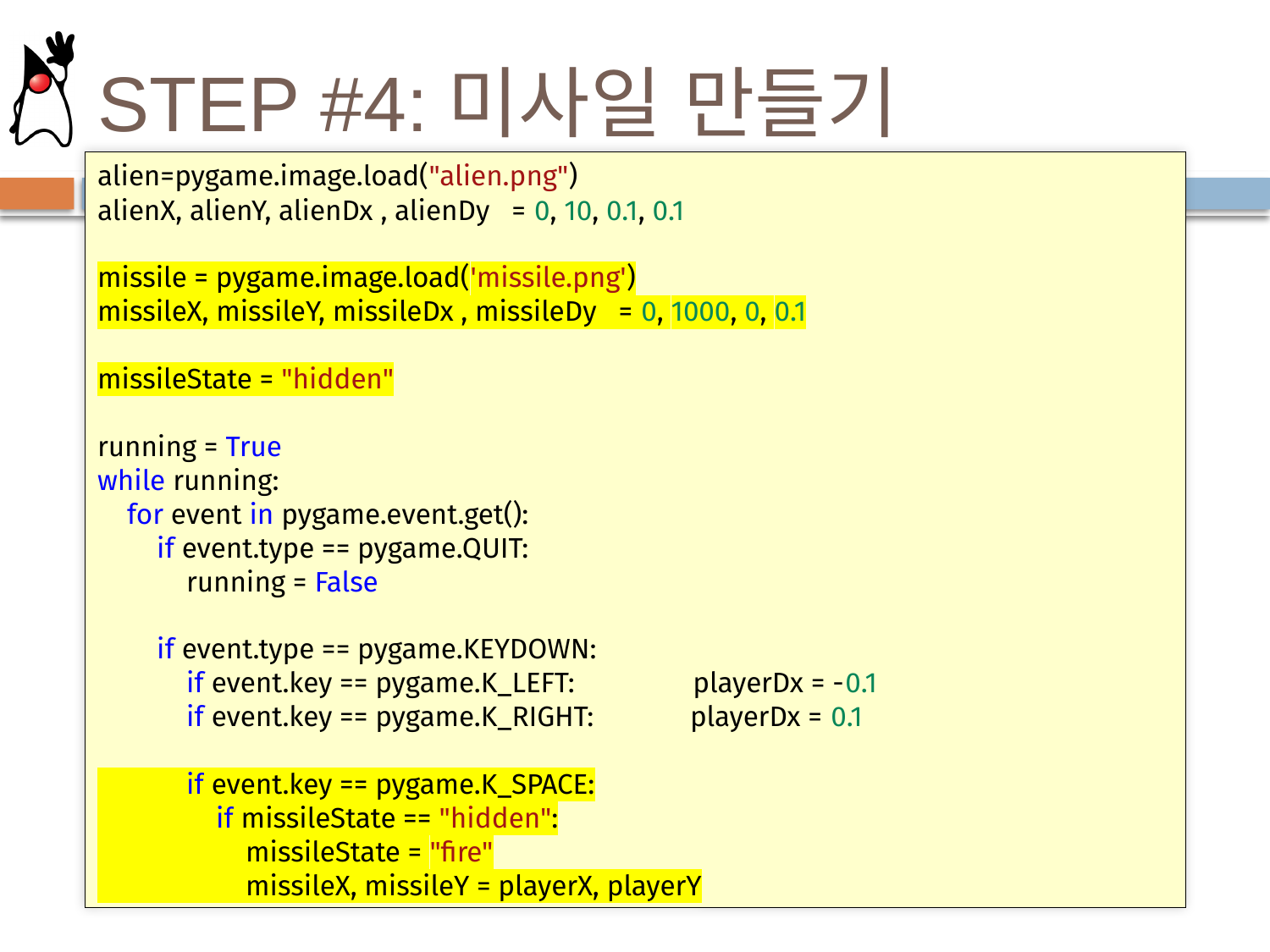

# STEP #4:미사일 만들기
alien=pygame.image.load("alien.png")
alienX, alienY, alienDx , alienDy   = 0, 10, 0.1, 0.1
missile = pygame.image.load('missile.png')
missileX, missileY, missileDx , missileDy   = 0, 1000, 0, 0.1
missileState = "hidden"
running = True
while running:
    for event in pygame.event.get():
        if event.type == pygame.QUIT:
            running = False
        if event.type == pygame.KEYDOWN:
            if event.key == pygame.K_LEFT:                playerDx = -0.1
            if event.key == pygame.K_RIGHT:             playerDx = 0.1
            if event.key == pygame.K_SPACE:
                if missileState == "hidden":
                    missileState = "fire"
                    missileX, missileY = playerX, playerY